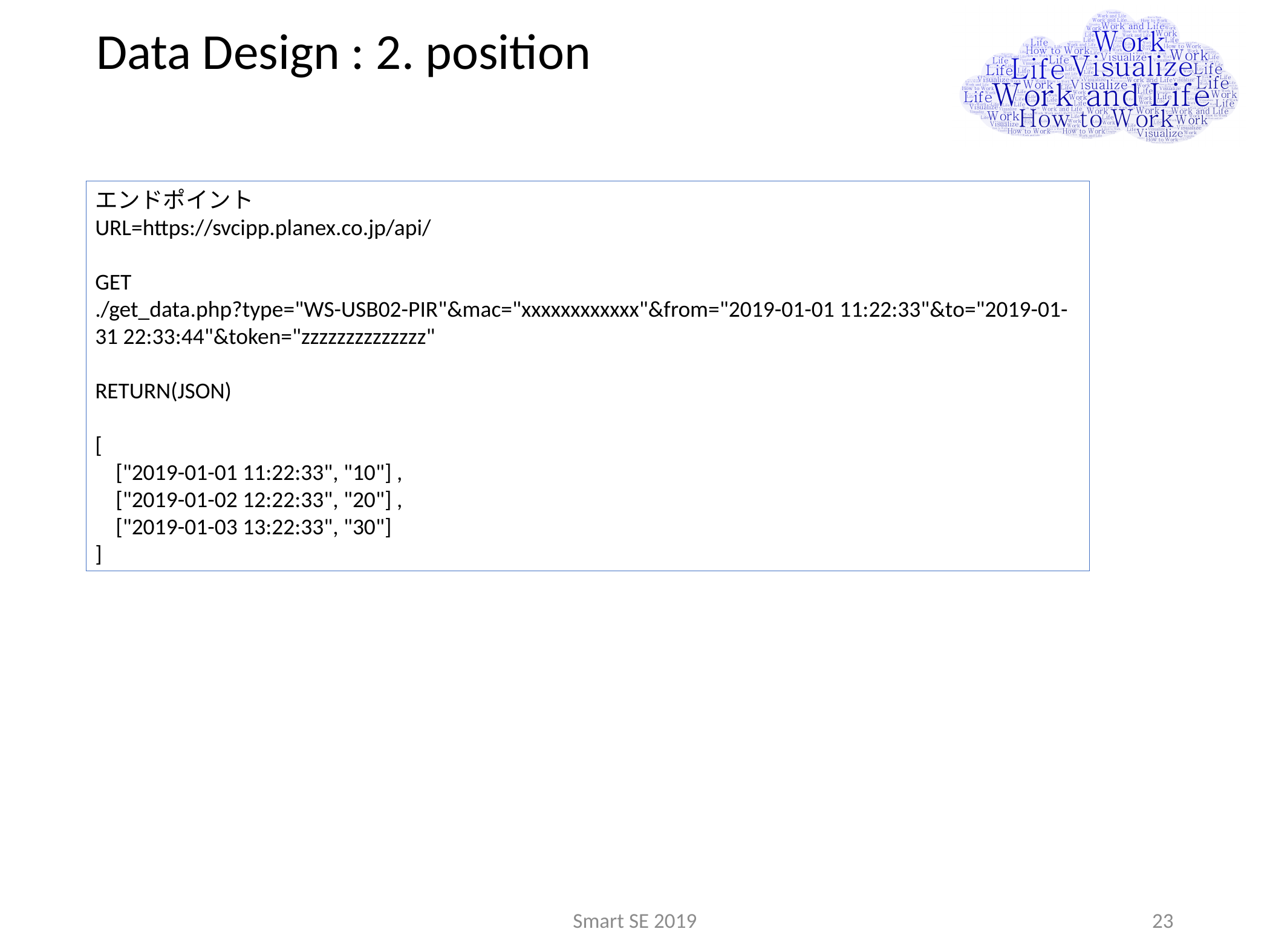

# Data Design : 2. position
エンドポイント
URL=https://svcipp.planex.co.jp/api/

GET
./get_data.php?type="WS-USB02-PIR"&mac="xxxxxxxxxxxx"&from="2019-01-01 11:22:33"&to="2019-01-31 22:33:44"&token="zzzzzzzzzzzzzz"

RETURN(JSON)

[
    ["2019-01-01 11:22:33", "10"] ,
    ["2019-01-02 12:22:33", "20"] ,
    ["2019-01-03 13:22:33", "30"]
]
Smart SE 2019
23